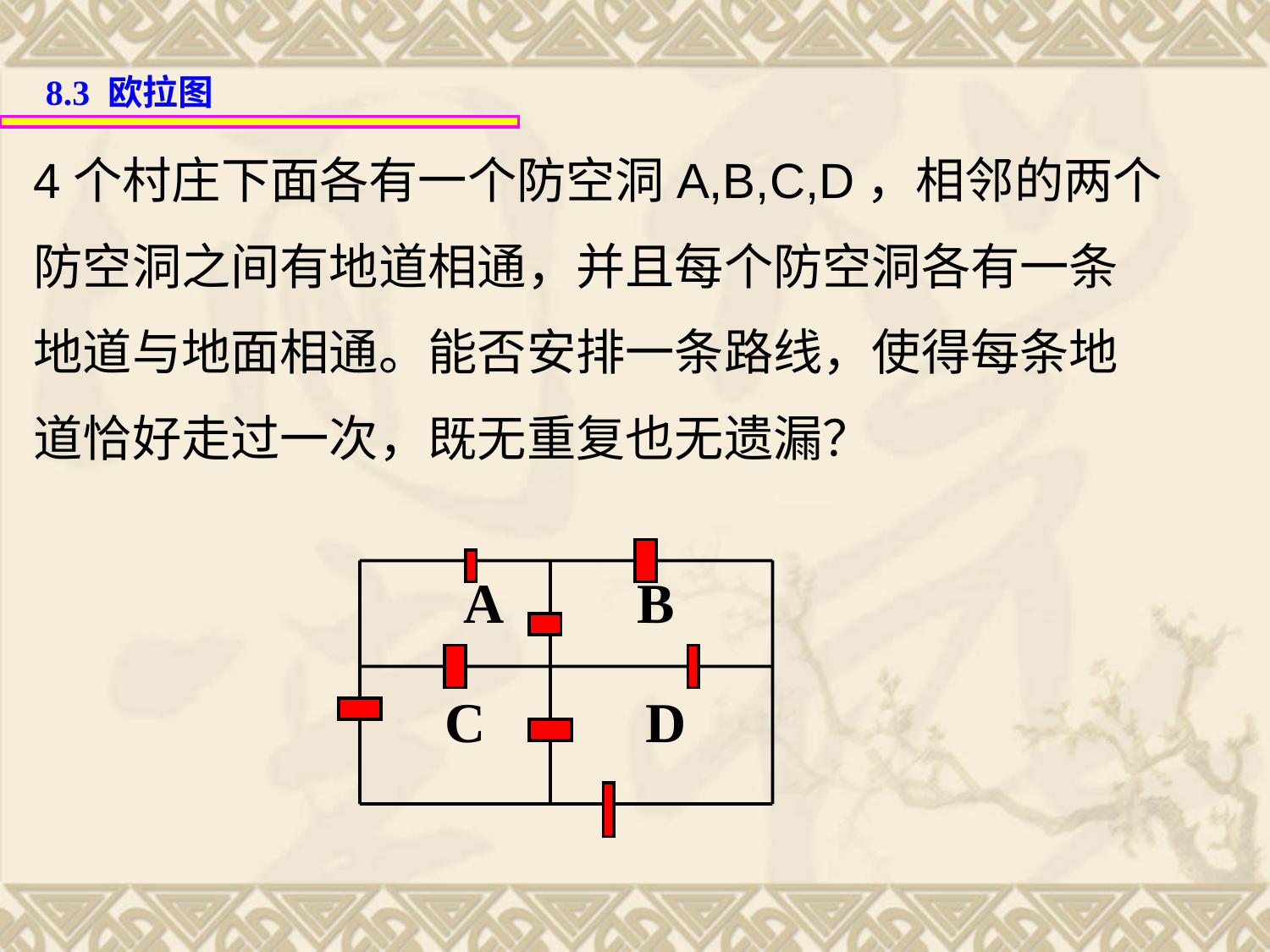

8.3 欧拉图

4个村庄下面各有一个防空洞A,B,C,D，相邻的两个
防空洞之间有地道相通，并且每个防空洞各有一条
地道与地面相通。能否安排一条路线，使得每条地
道恰好走过一次，既无重复也无遗漏？

A
B

C
D